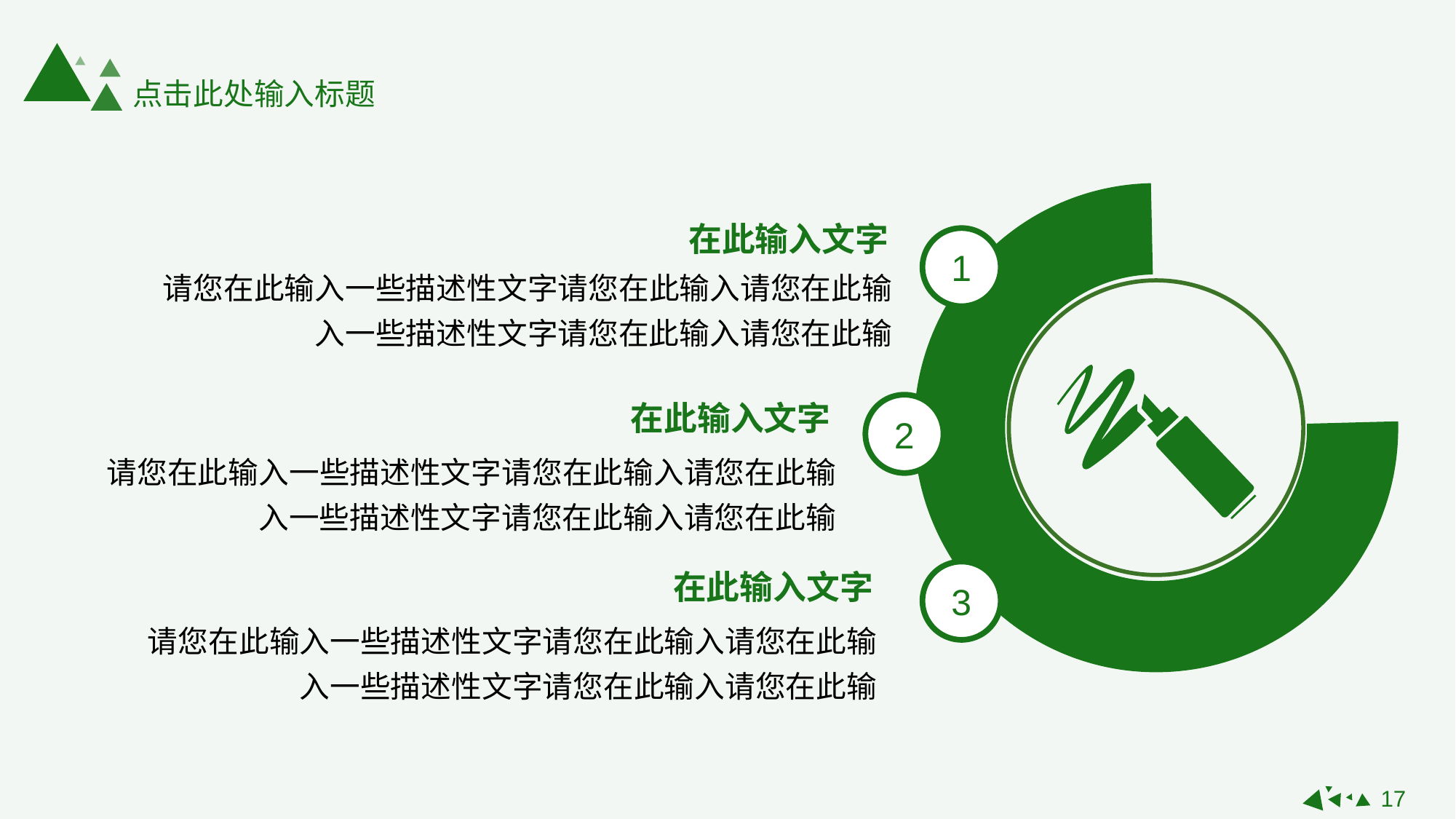

点击此处输入标题

在此输入文字
1
请您在此输入一些描述性文字请您在此输入请您在此输入一些描述性文字请您在此输入请您在此输

在此输入文字
2
请您在此输入一些描述性文字请您在此输入请您在此输入一些描述性文字请您在此输入请您在此输
在此输入文字
3
请您在此输入一些描述性文字请您在此输入请您在此输入一些描述性文字请您在此输入请您在此输
17